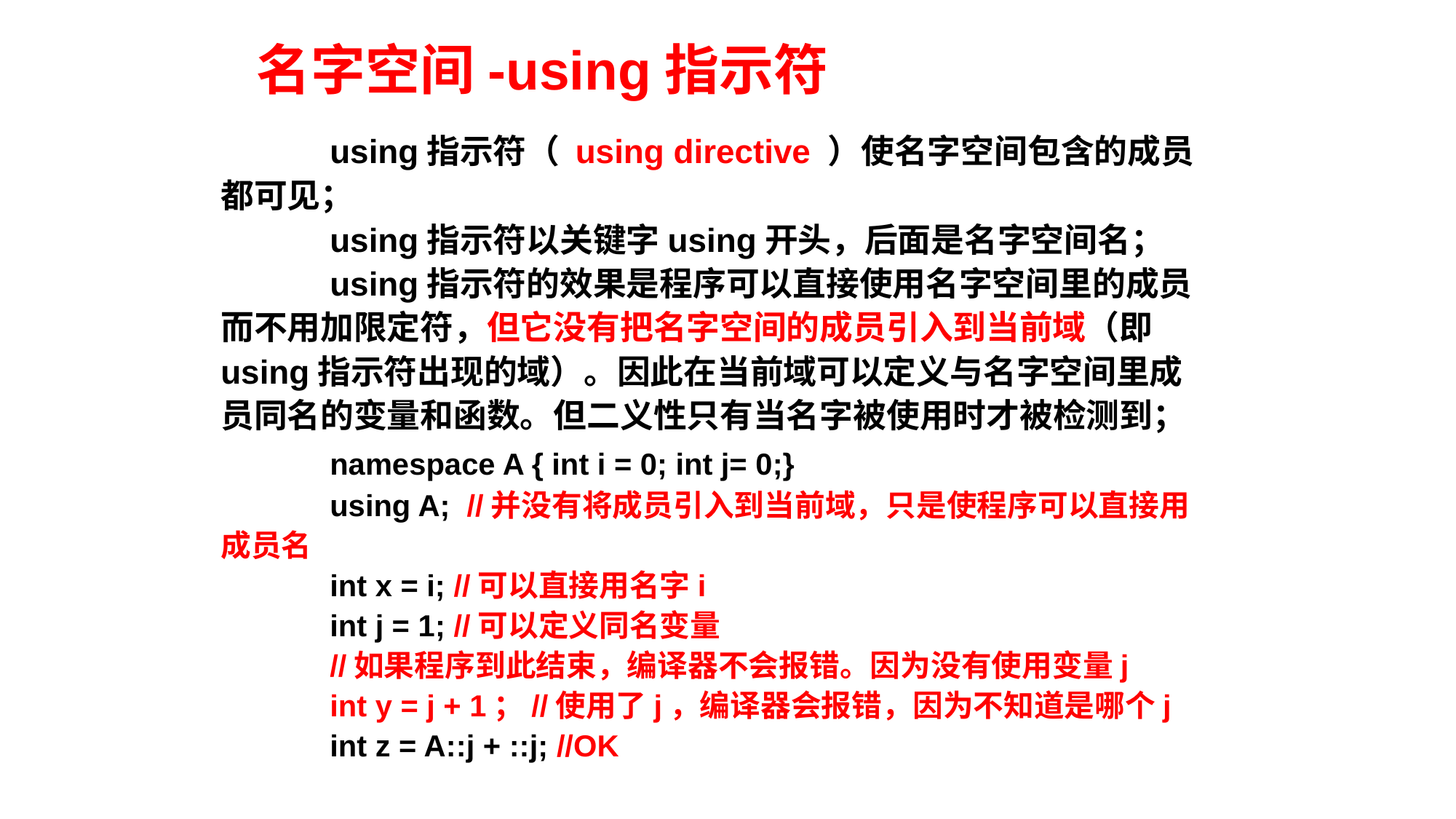

# 名字空间-using指示符
	using指示符（ using directive ）使名字空间包含的成员都可见；
	using指示符以关键字using开头，后面是名字空间名；
	using指示符的效果是程序可以直接使用名字空间里的成员而不用加限定符，但它没有把名字空间的成员引入到当前域（即using指示符出现的域）。因此在当前域可以定义与名字空间里成员同名的变量和函数。但二义性只有当名字被使用时才被检测到；
	namespace A { int i = 0; int j= 0;}
        	using A;  //并没有将成员引入到当前域，只是使程序可以直接用成员名
        	int x = i; //可以直接用名字i
        	int j = 1; //可以定义同名变量
        	//如果程序到此结束，编译器不会报错。因为没有使用变量j
       	int y = j + 1；//使用了j，编译器会报错，因为不知道是哪个j
       	int z = A::j + ::j; //OK